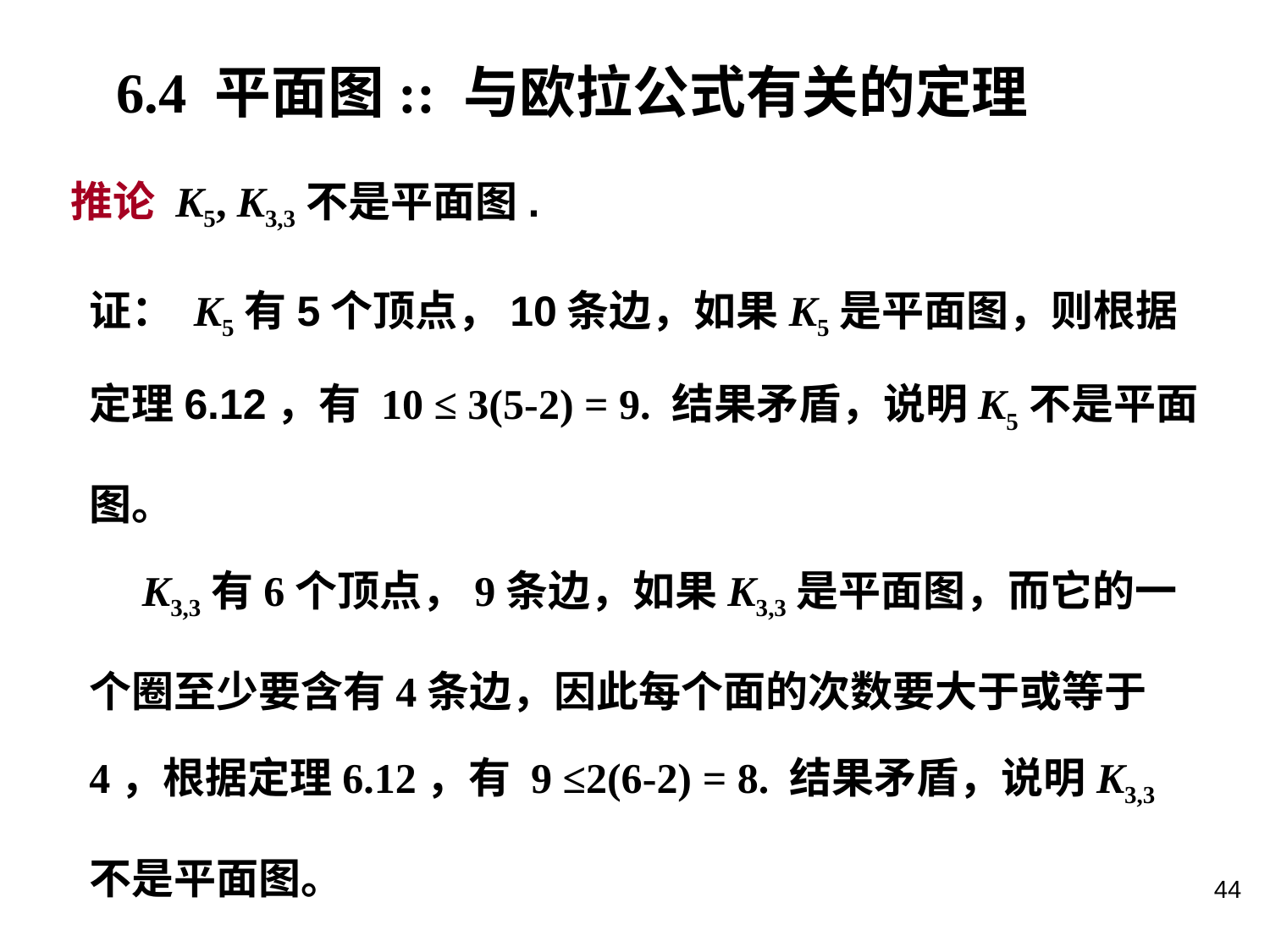

6.4 平面图:: 与欧拉公式有关的定理
推论 K5, K3,3不是平面图.
证： K5有5个顶点，10条边，如果K5是平面图，则根据定理6.12，有 10 ≤ 3(5-2) = 9. 结果矛盾，说明K5不是平面图。
     K3,3有6个顶点，9条边，如果K3,3是平面图，而它的一个圈至少要含有4条边，因此每个面的次数要大于或等于4，根据定理6.12，有 9 ≤2(6-2) = 8. 结果矛盾，说明K3,3不是平面图。
44